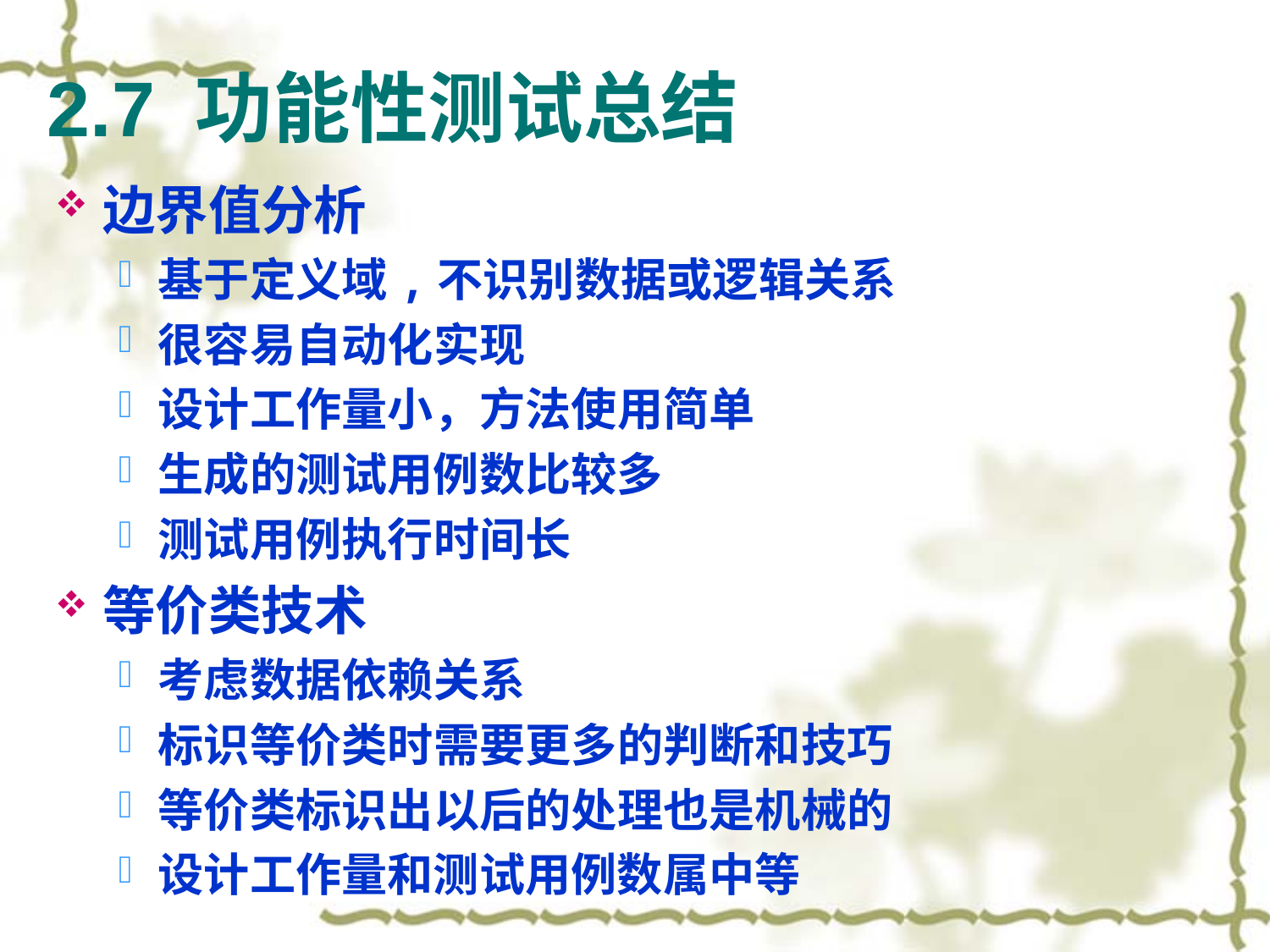

2.7 功能性测试总结
边界值分析
基于定义域,不识别数据或逻辑关系
很容易自动化实现
设计工作量小，方法使用简单
生成的测试用例数比较多
测试用例执行时间长
等价类技术
考虑数据依赖关系
标识等价类时需要更多的判断和技巧
等价类标识出以后的处理也是机械的
设计工作量和测试用例数属中等